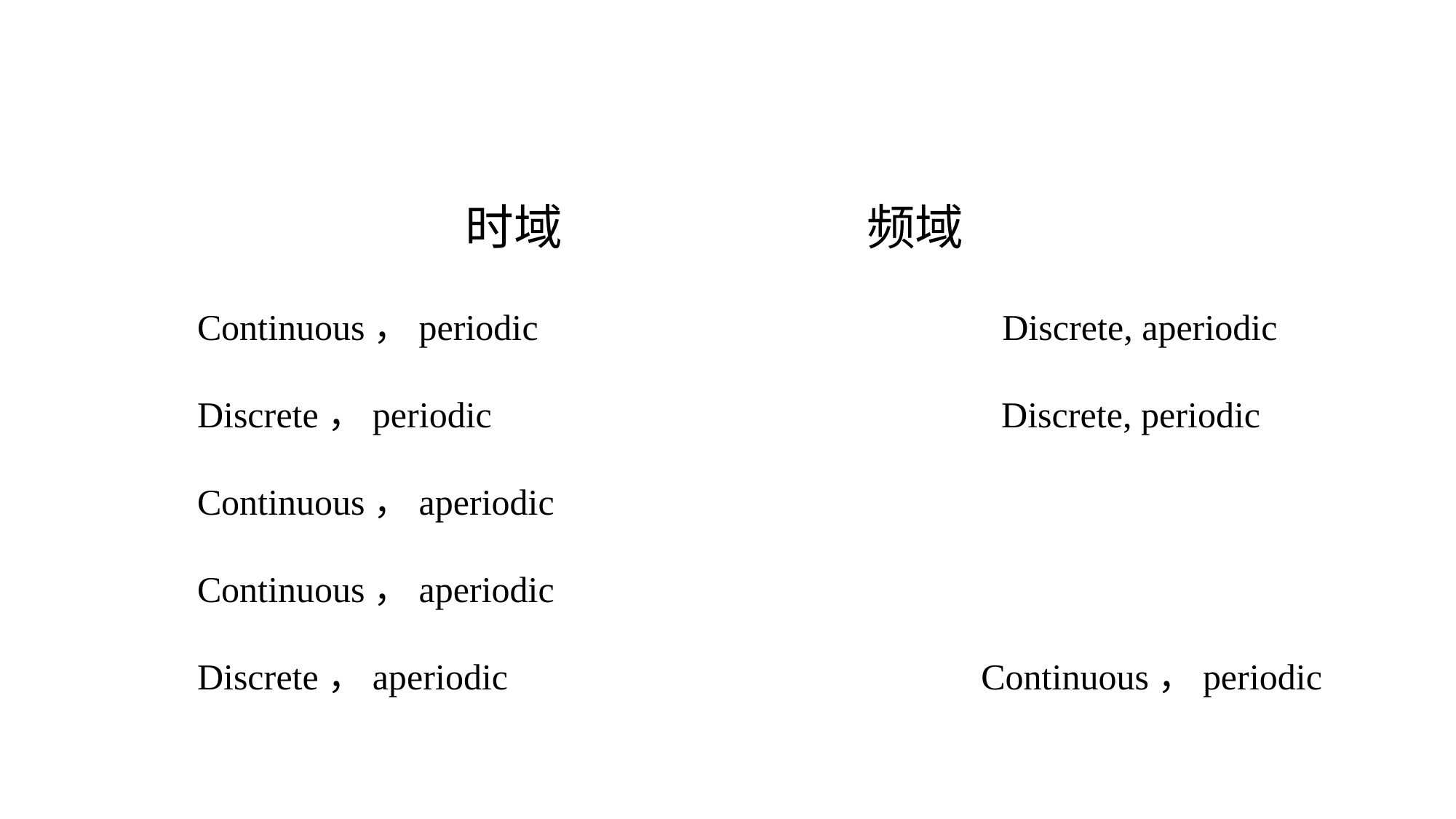

时域                            频域

Continuous，periodic                                                   Discrete, aperiodic
Discrete，periodic                                                        Discrete, periodic
Continuous，aperiodic                                               Continuous，aperiodic
Discrete，aperiodic                                                    Continuous，periodic